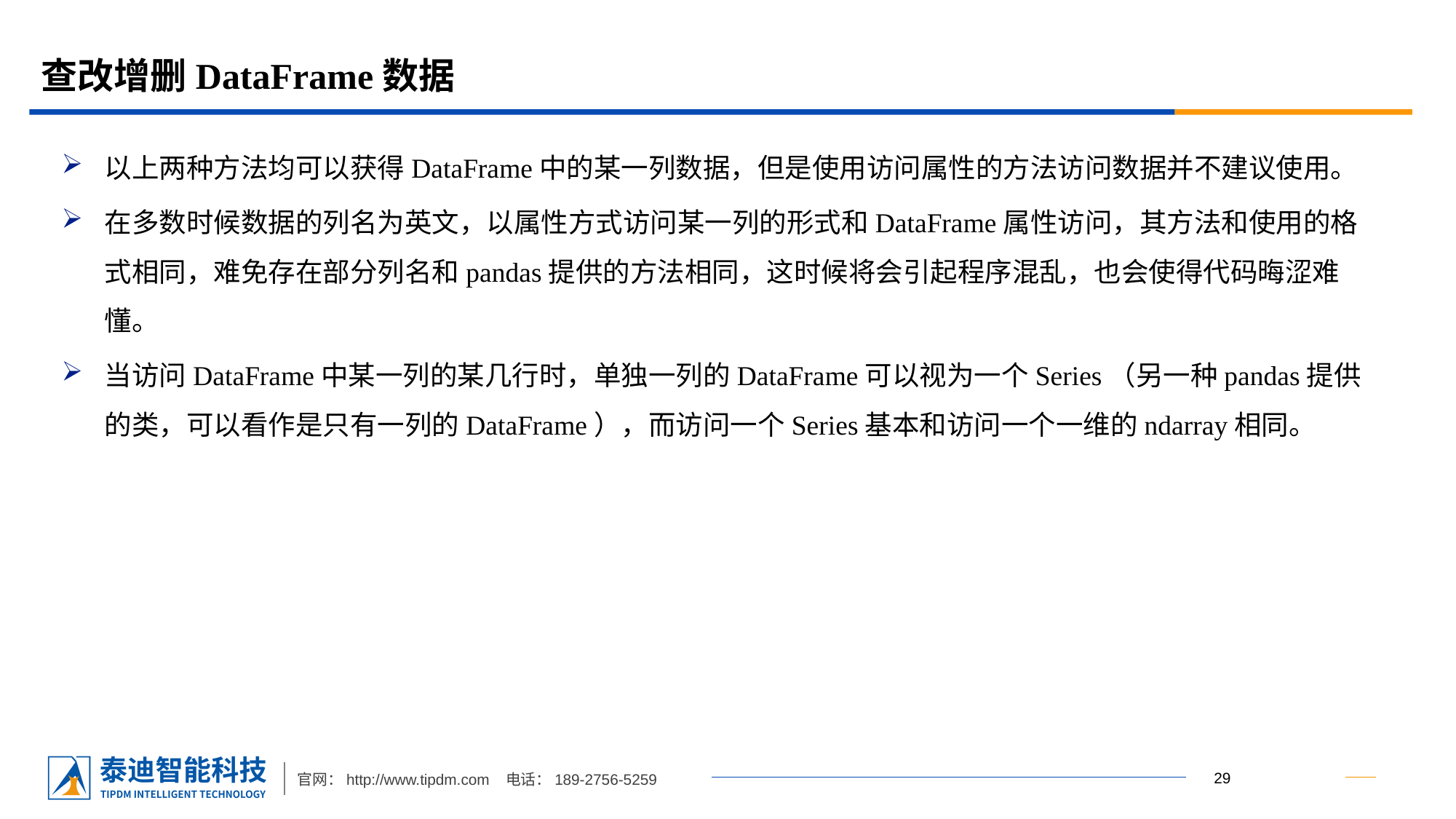

# 查改增删DataFrame数据
以上两种方法均可以获得DataFrame中的某一列数据，但是使用访问属性的方法访问数据并不建议使用。
在多数时候数据的列名为英文，以属性方式访问某一列的形式和DataFrame属性访问，其方法和使用的格式相同，难免存在部分列名和pandas提供的方法相同，这时候将会引起程序混乱，也会使得代码晦涩难懂。
当访问DataFrame中某一列的某几行时，单独一列的DataFrame可以视为一个Series（另一种pandas提供的类，可以看作是只有一列的DataFrame），而访问一个Series基本和访问一个一维的ndarray相同。